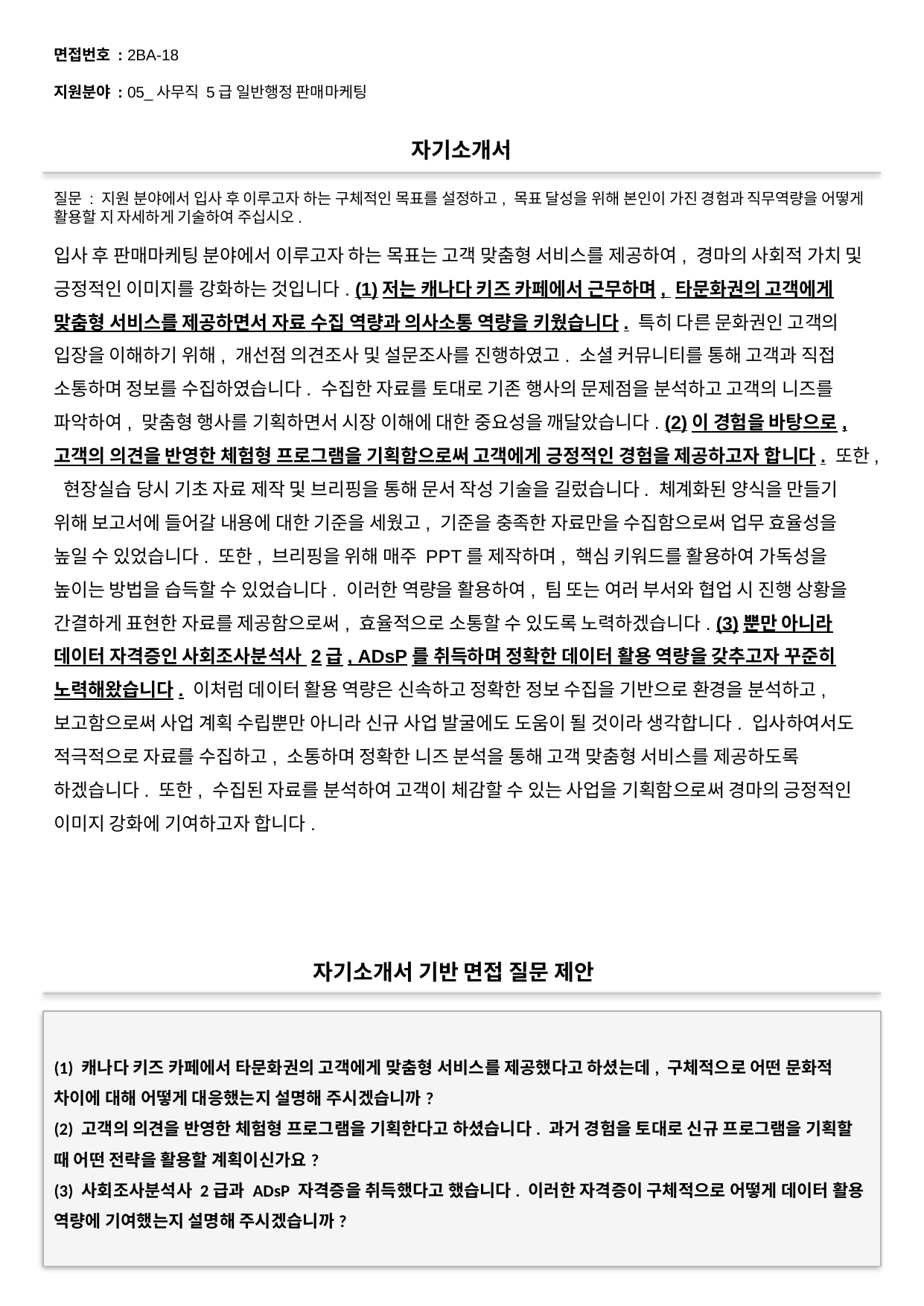

면접번호 : 2BA-18

지원분야 : 05_사무직 5급 일반행정 판매마케팅
#

자기소개서

질문 : 지원 분야에서 입사 후 이루고자 하는 구체적인 목표를 설정하고, 목표 달성을 위해 본인이 가진 경험과 직무역량을 어떻게 활용할 지 자세하게 기술하여 주십시오.

입사 후 판매마케팅 분야에서 이루고자 하는 목표는 고객 맞춤형 서비스를 제공하여, 경마의 사회적 가치 및 긍정적인 이미지를 강화하는 것입니다. (1)저는 캐나다 키즈 카페에서 근무하며, 타문화권의 고객에게 맞춤형 서비스를 제공하면서 자료 수집 역량과 의사소통 역량을 키웠습니다. 특히 다른 문화권인 고객의 입장을 이해하기 위해, 개선점 의견조사 및 설문조사를 진행하였고. 소셜 커뮤니티를 통해 고객과 직접 소통하며 정보를 수집하였습니다. 수집한 자료를 토대로 기존 행사의 문제점을 분석하고 고객의 니즈를 파악하여, 맞춤형 행사를 기획하면서 시장 이해에 대한 중요성을 깨달았습니다. (2)이 경험을 바탕으로, 고객의 의견을 반영한 체험형 프로그램을 기획함으로써 고객에게 긍정적인 경험을 제공하고자 합니다. 또한, 현장실습 당시 기초 자료 제작 및 브리핑을 통해 문서 작성 기술을 길렀습니다. 체계화된 양식을 만들기 위해 보고서에 들어갈 내용에 대한 기준을 세웠고, 기준을 충족한 자료만을 수집함으로써 업무 효율성을 높일 수 있었습니다. 또한, 브리핑을 위해 매주 PPT를 제작하며, 핵심 키워드를 활용하여 가독성을 높이는 방법을 습득할 수 있었습니다. 이러한 역량을 활용하여, 팀 또는 여러 부서와 협업 시 진행 상황을 간결하게 표현한 자료를 제공함으로써, 효율적으로 소통할 수 있도록 노력하겠습니다. (3)뿐만 아니라 데이터 자격증인 사회조사분석사 2급, ADsP를 취득하며 정확한 데이터 활용 역량을 갖추고자 꾸준히 노력해왔습니다. 이처럼 데이터 활용 역량은 신속하고 정확한 정보 수집을 기반으로 환경을 분석하고, 보고함으로써 사업 계획 수립뿐만 아니라 신규 사업 발굴에도 도움이 될 것이라 생각합니다. 입사하여서도 적극적으로 자료를 수집하고, 소통하며 정확한 니즈 분석을 통해 고객 맞춤형 서비스를 제공하도록 하겠습니다. 또한, 수집된 자료를 분석하여 고객이 체감할 수 있는 사업을 기획함으로써 경마의 긍정적인 이미지 강화에 기여하고자 합니다.

자기소개서 기반 면접 질문 제안

(1) 캐나다 키즈 카페에서 타문화권의 고객에게 맞춤형 서비스를 제공했다고 하셨는데, 구체적으로 어떤 문화적 차이에 대해 어떻게 대응했는지 설명해 주시겠습니까?
(2) 고객의 의견을 반영한 체험형 프로그램을 기획한다고 하셨습니다. 과거 경험을 토대로 신규 프로그램을 기획할 때 어떤 전략을 활용할 계획이신가요?
(3) 사회조사분석사 2급과 ADsP 자격증을 취득했다고 했습니다. 이러한 자격증이 구체적으로 어떻게 데이터 활용 역량에 기여했는지 설명해 주시겠습니까?